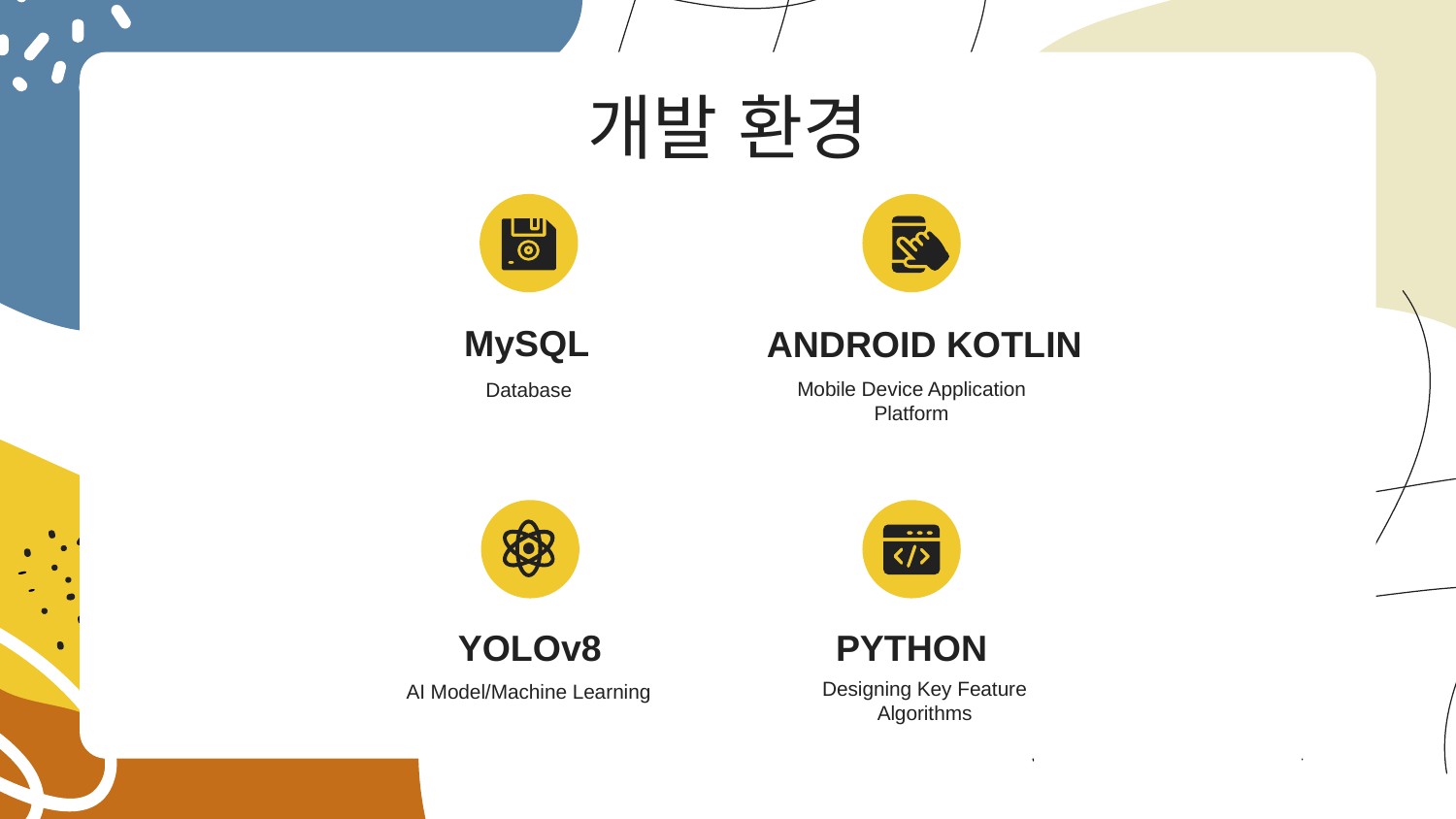

# 개발 환경

MySQL
ANDROID KOTLIN
Mobile Device Application Platform
Database

YOLOv8
PYTHON
Designing Key Feature Algorithms
AI Model/Machine Learning